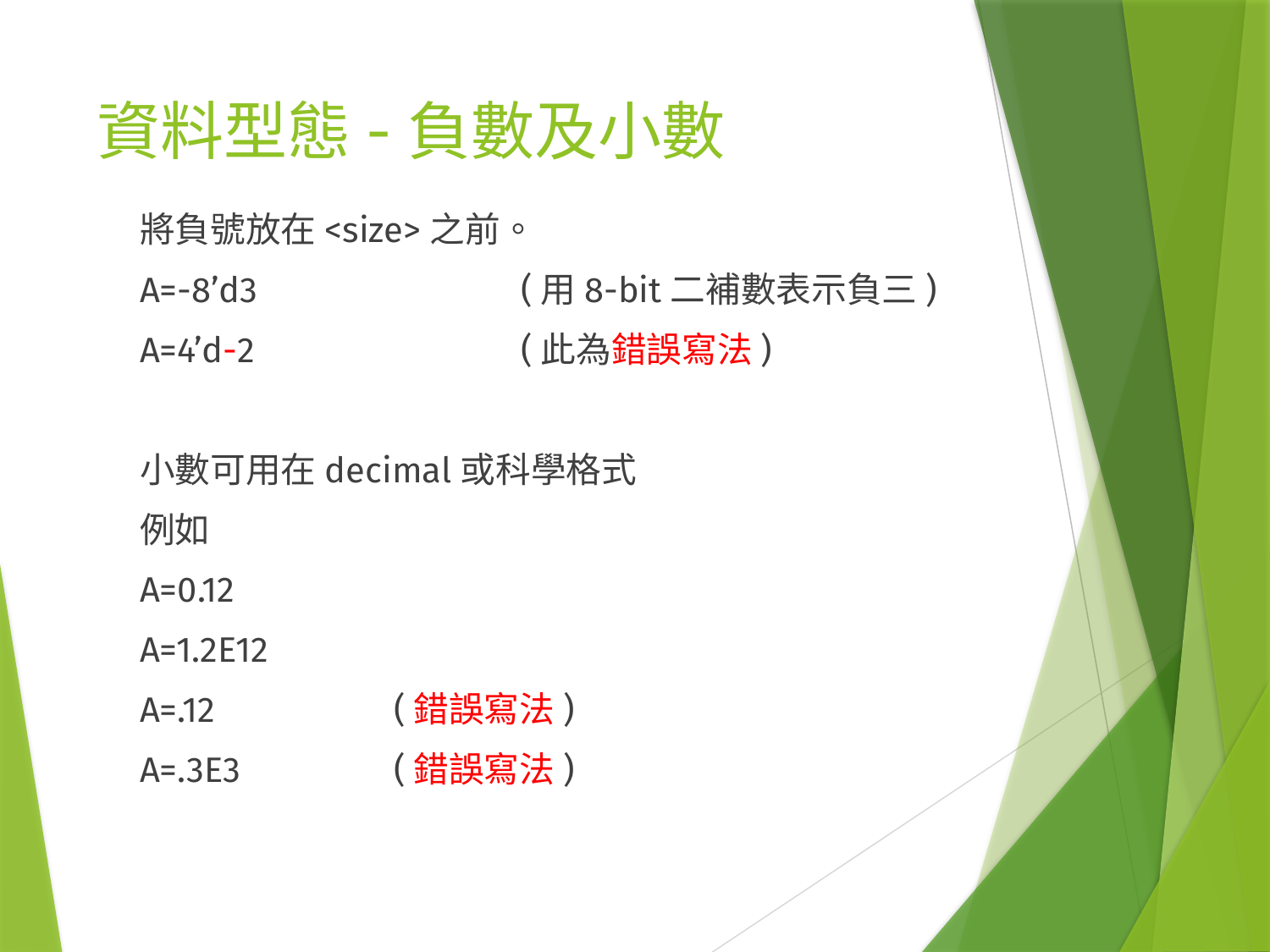

# 資料型態-負數及小數
將負號放在<size>之前。
A=-8’d3 		(用8-bit二補數表示負三)
A=4’d-2			(此為錯誤寫法)

小數可用在decimal或科學格式
例如
A=0.12
A=1.2E12
A=.12		(錯誤寫法)
A=.3E3		(錯誤寫法)